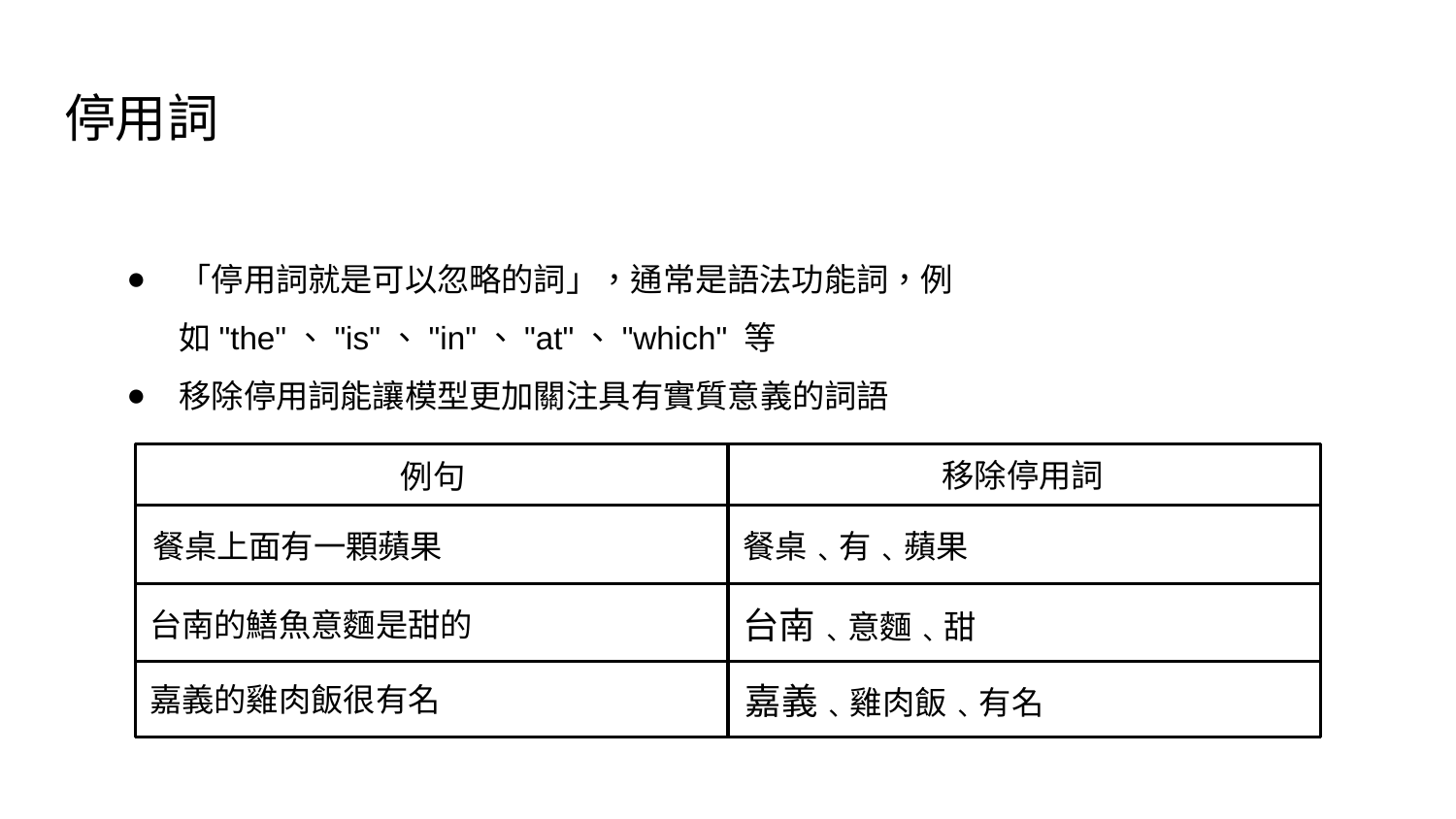

# 停用詞
「停用詞就是可以忽略的詞」，通常是語法功能詞，例如"the"、"is"、"in"、"at"、"which" 等
移除停用詞能讓模型更加關注具有實質意義的詞語
移除停用詞
例句

餐桌﹑有﹑蘋果
餐桌上面有一顆蘋果
台南的鱔魚意麵是甜的
台南﹑意麵﹑甜
嘉義的雞肉飯很有名
嘉義﹑雞肉飯﹑有名